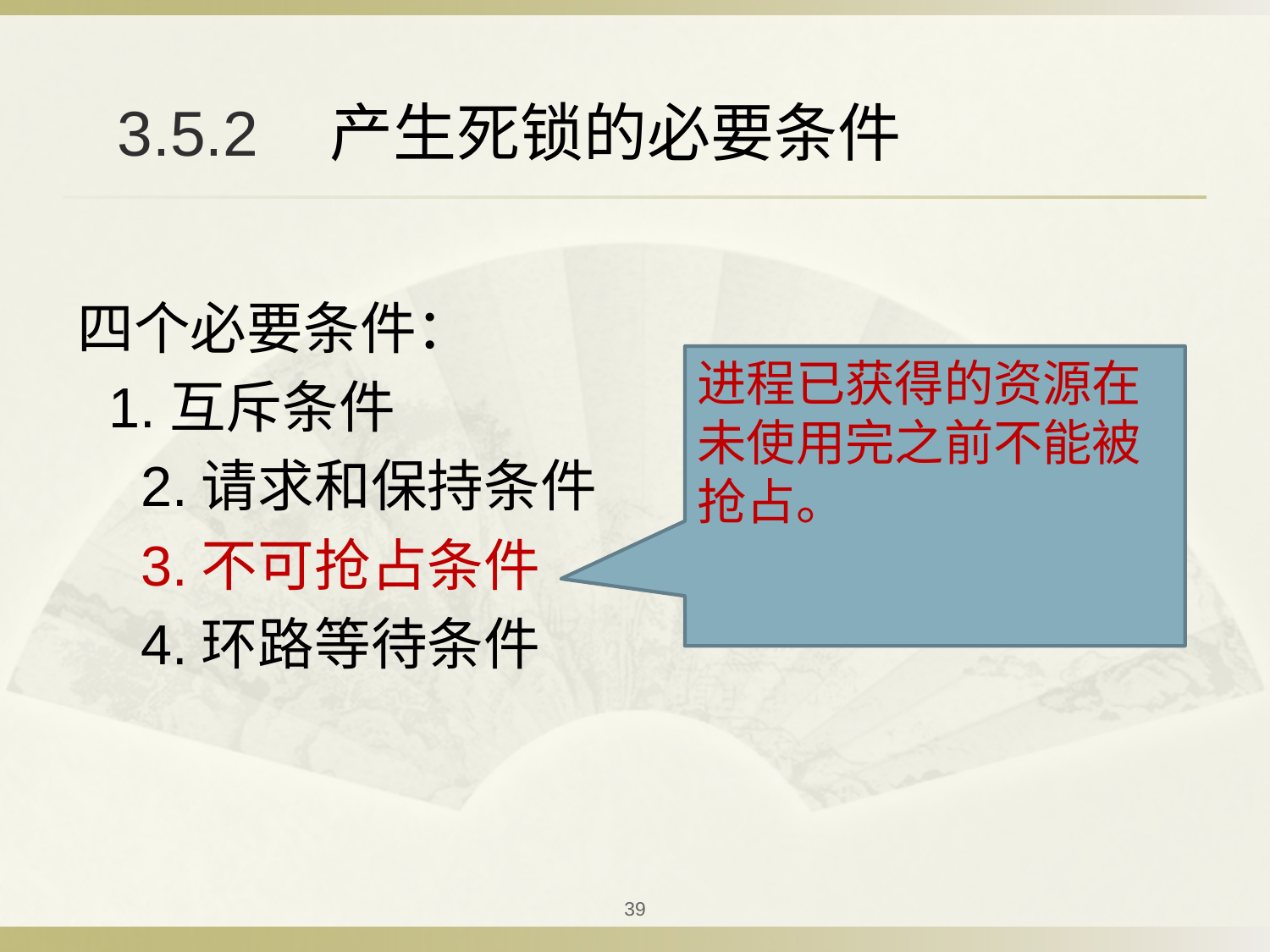

3.5.2   产生死锁的必要条件
四个必要条件：
  1.互斥条件
2.请求和保持条件
3.不可抢占条件
4.环路等待条件

进程已获得的资源在未使用完之前不能被抢占。
39